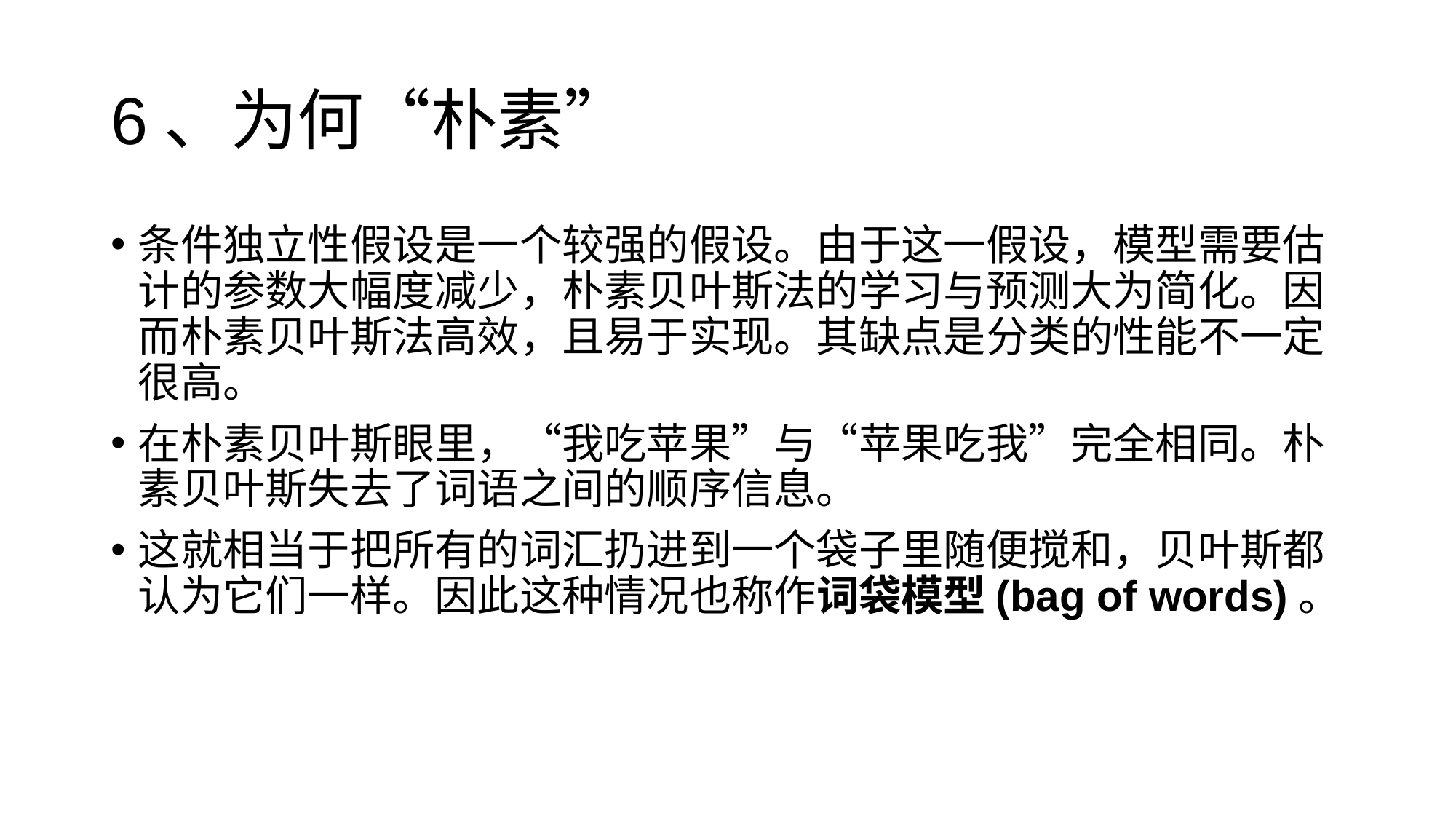

# 6、为何“朴素”
条件独立性假设是一个较强的假设。由于这一假设，模型需要估计的参数大幅度减少，朴素贝叶斯法的学习与预测大为简化。因而朴素贝叶斯法高效，且易于实现。其缺点是分类的性能不一定很高。
在朴素贝叶斯眼里，“我吃苹果”与“苹果吃我”完全相同。朴素贝叶斯失去了词语之间的顺序信息。
这就相当于把所有的词汇扔进到一个袋子里随便搅和，贝叶斯都认为它们一样。因此这种情况也称作词袋模型(bag of words)。